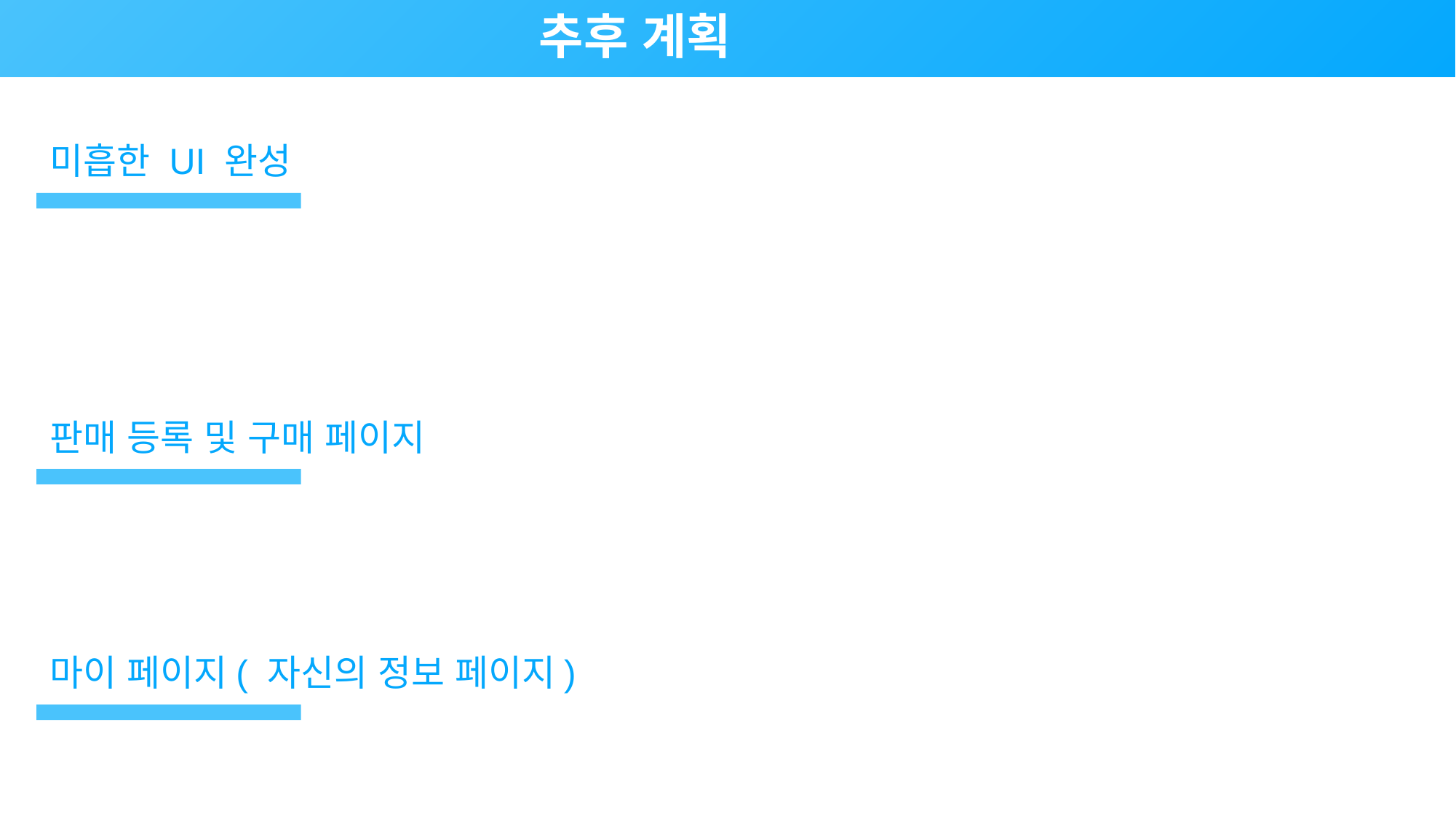

추후 계획
미흡한 UI 완성

판매 등록 및 구매 페이지

마이 페이지( 자신의 정보 페이지)